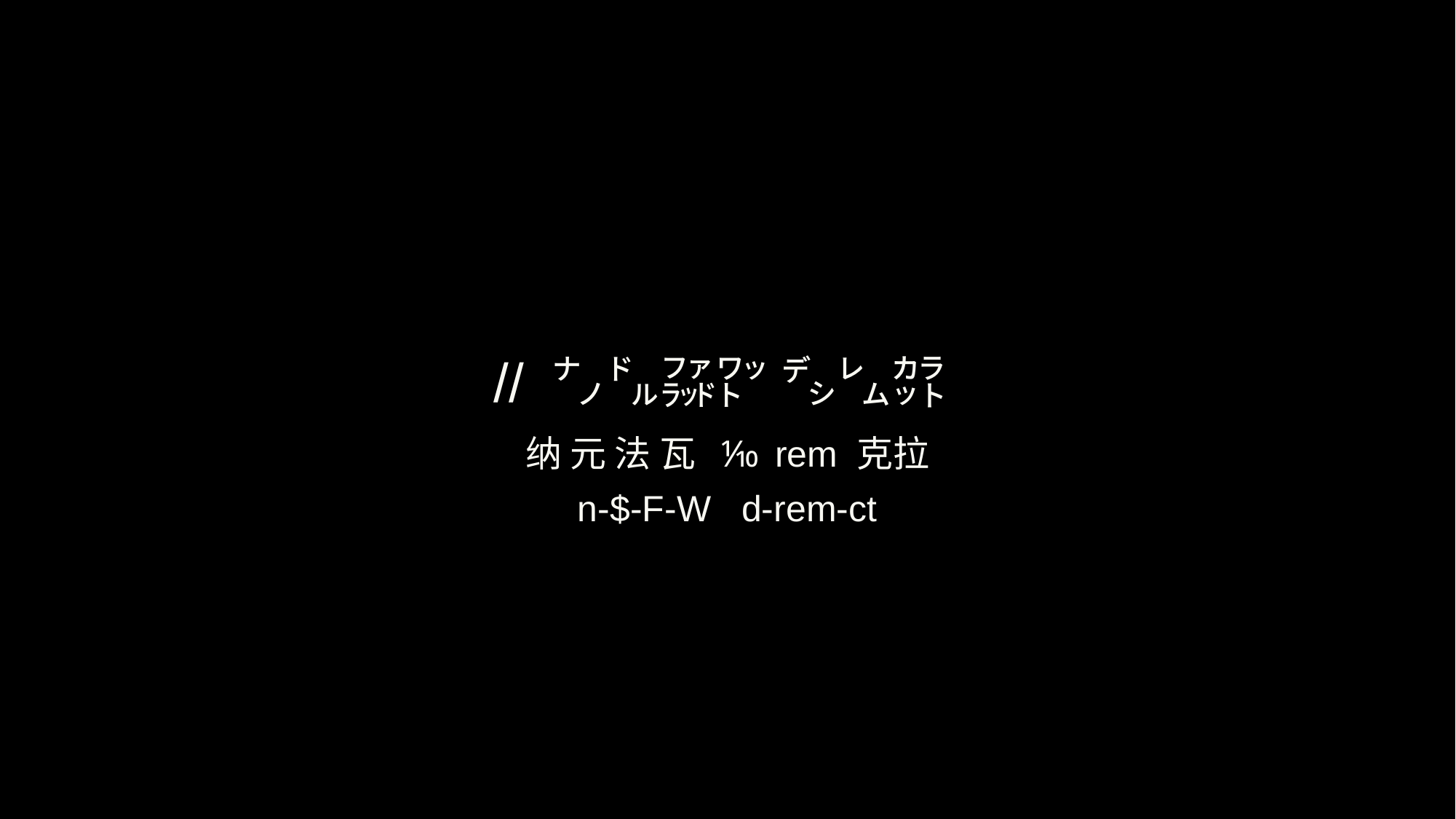

# // ㌨㌦㌲㍗ ㌥㍕㌌
纳 元 法 瓦   ⅒ rem 克拉
n-$-F-W   d-rem-ct